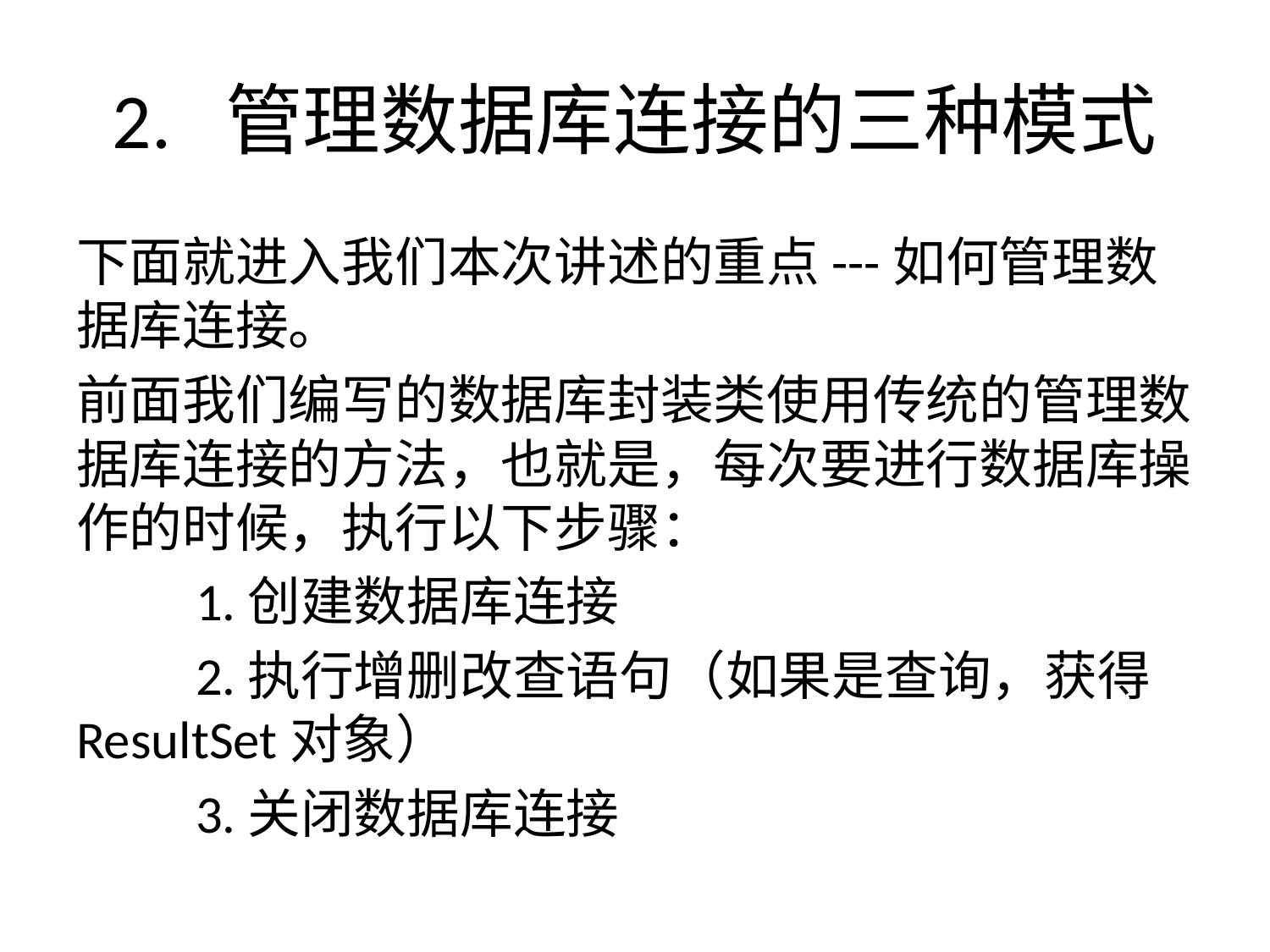

# 2.  管理数据库连接的三种模式
下面就进入我们本次讲述的重点---如何管理数据库连接。
前面我们编写的数据库封装类使用传统的管理数据库连接的方法，也就是，每次要进行数据库操作的时候，执行以下步骤：
	1.创建数据库连接
	2.执行增删改查语句（如果是查询，获得ResultSet对象）
	3.关闭数据库连接